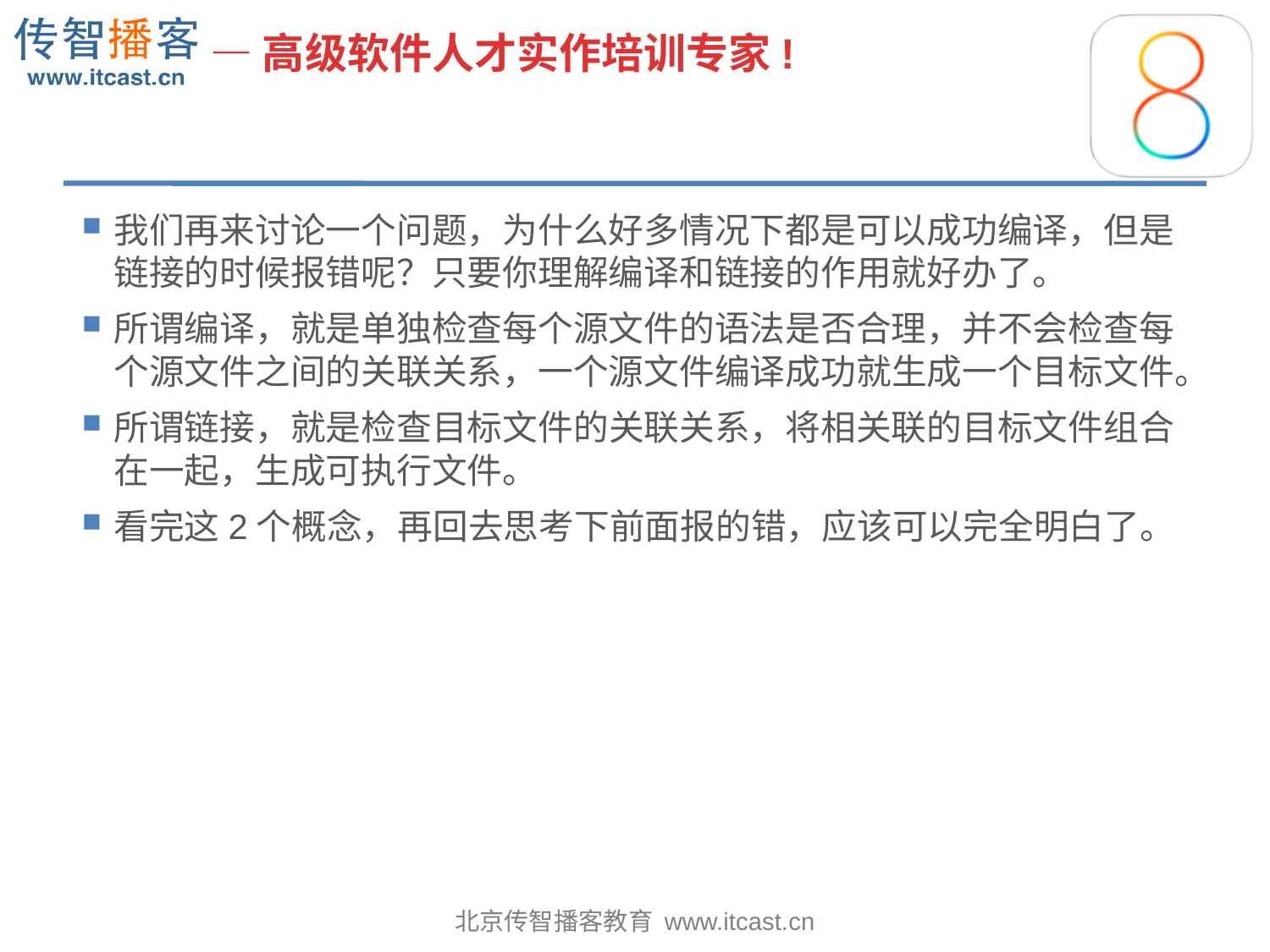

#
我们再来讨论一个问题，为什么好多情况下都是可以成功编译，但是链接的时候报错呢？只要你理解编译和链接的作用就好办了。
所谓编译，就是单独检查每个源文件的语法是否合理，并不会检查每个源文件之间的关联关系，一个源文件编译成功就生成一个目标文件。
所谓链接，就是检查目标文件的关联关系，将相关联的目标文件组合在一起，生成可执行文件。
看完这2个概念，再回去思考下前面报的错，应该可以完全明白了。